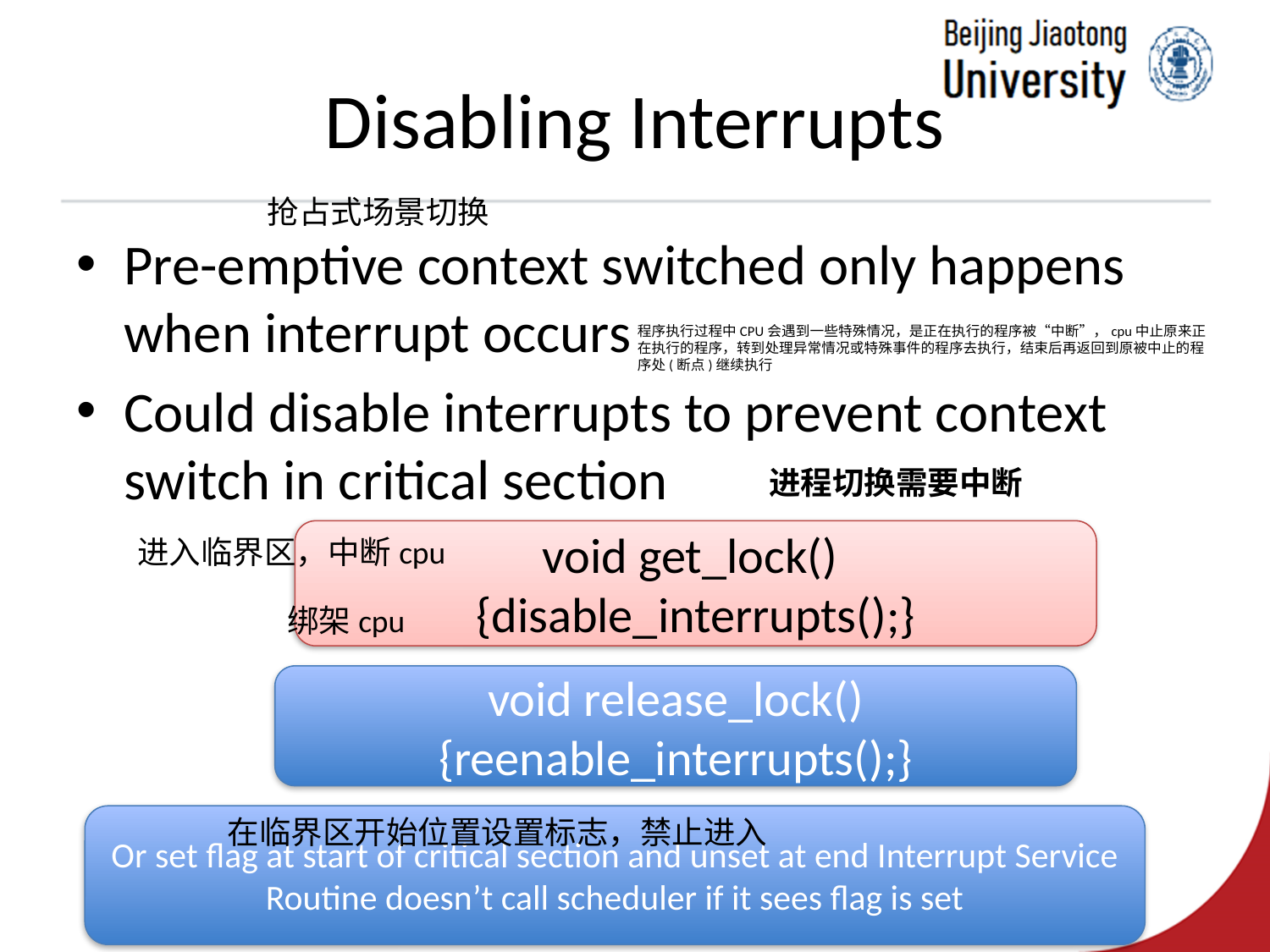

# Disabling Interrupts
抢占式场景切换
Pre-emptive context switched only happens when interrupt occurs
Could disable interrupts to prevent context switch in critical section
程序执行过程中CPU会遇到一些特殊情况，是正在执行的程序被“中断”，cpu中止原来正在执行的程序，转到处理异常情况或特殊事件的程序去执行，结束后再返回到原被中止的程序处(断点)继续执行
进程切换需要中断
void get_lock()
{disable_interrupts();}
进入临界区，中断cpu
绑架cpu
void release_lock() {reenable_interrupts();}
在临界区开始位置设置标志，禁止进入
Or set flag at start of critical section and unset at end Interrupt Service Routine doesn’t call scheduler if it sees flag is set